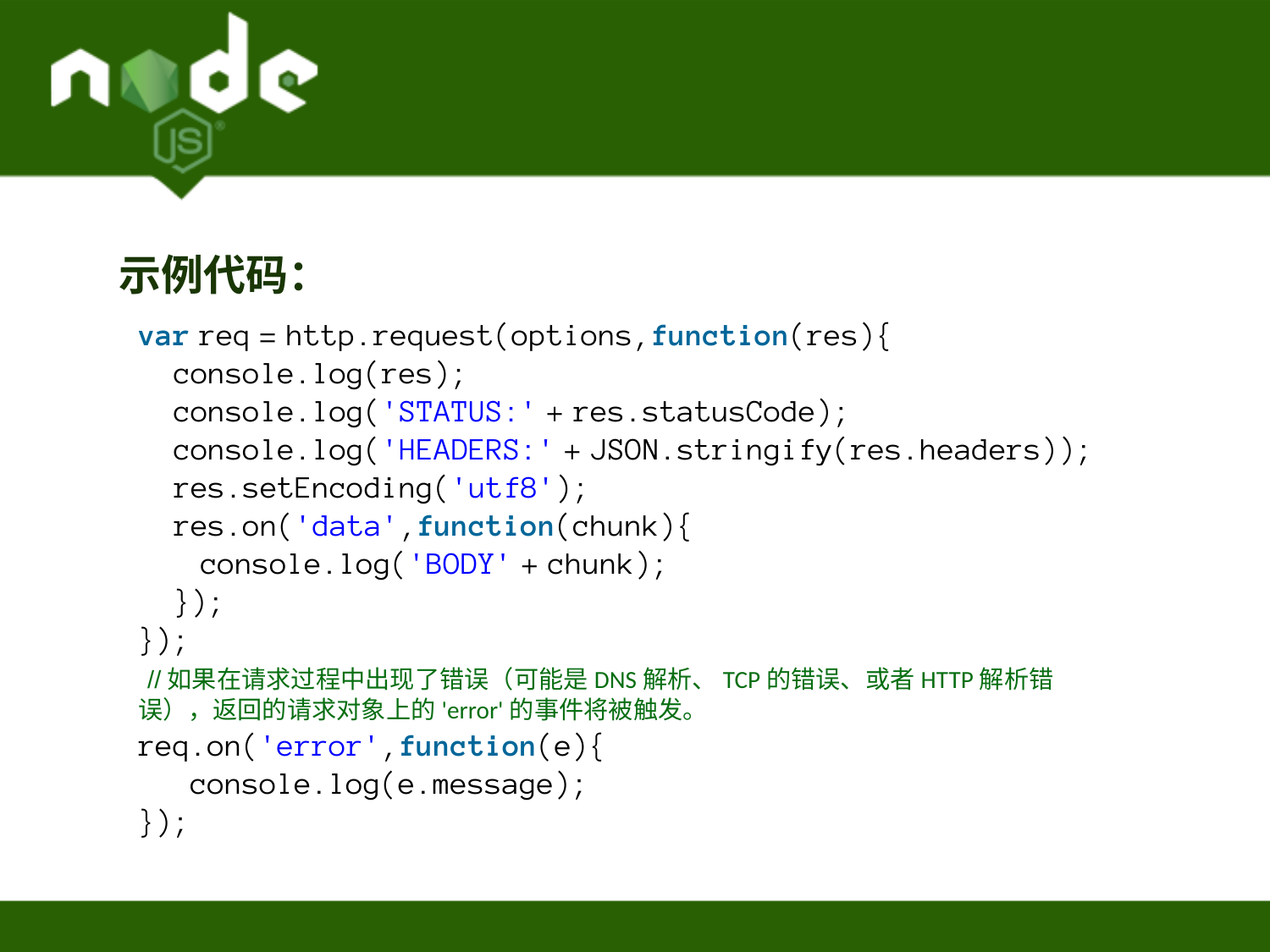

示例代码：
var req = http.request(options,function(res){
    console.log(res);
    console.log('STATUS:' + res.statusCode);
    console.log('HEADERS:' + JSON.stringify(res.headers));
    res.setEncoding('utf8');
    res.on('data',function(chunk){
       console.log('BODY' + chunk);
    });
});
 //如果在请求过程中出现了错误（可能是DNS解析、TCP的错误、或者HTTP解析错误），返回的请求对象上的'error'的事件将被触发。
req.on('error',function(e){
   console.log(e.message);
});